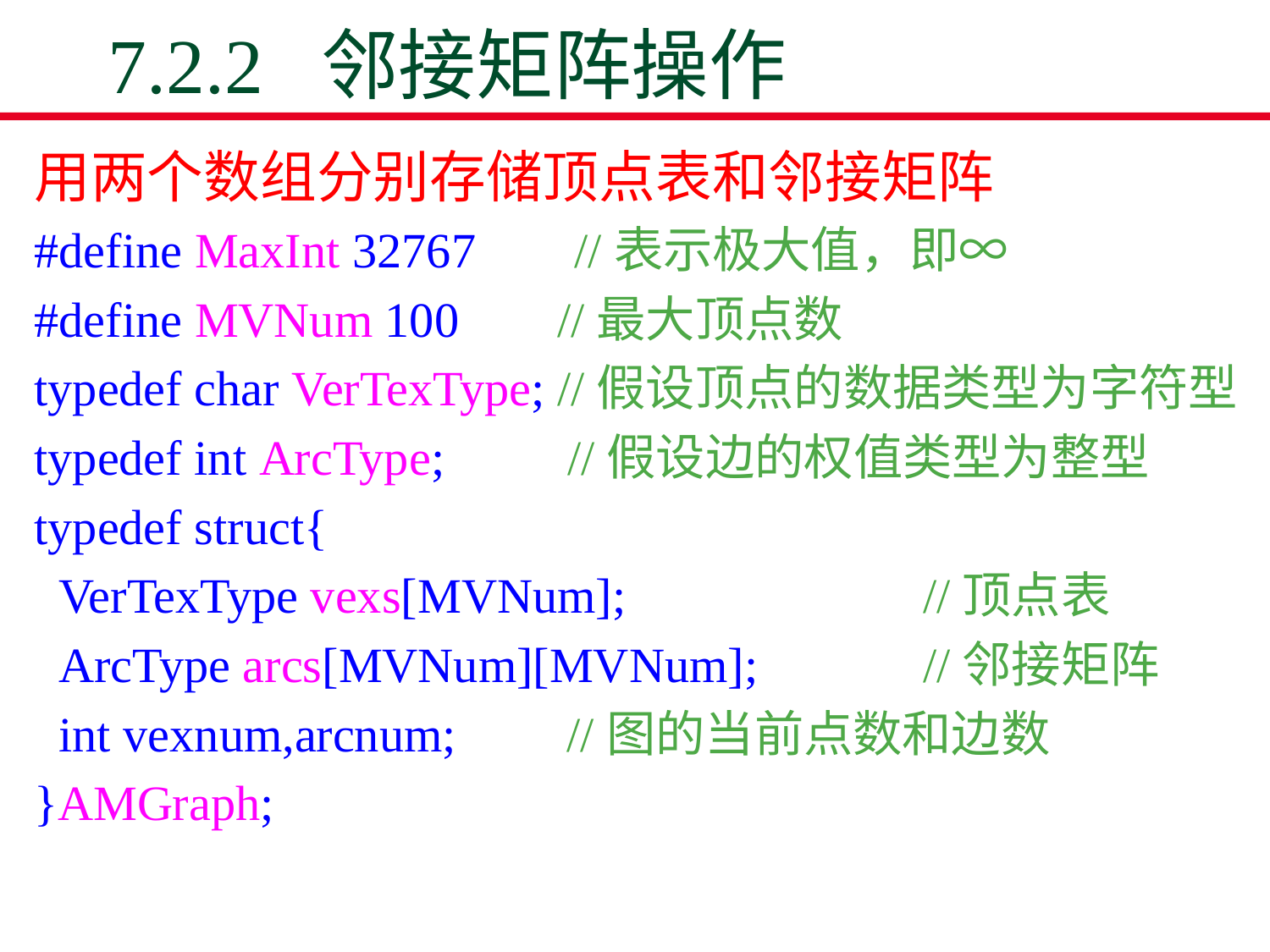

# 7.2.2  邻接矩阵操作
用两个数组分别存储顶点表和邻接矩阵
#define MaxInt 32767        //表示极大值，即∞
#define MVNum 100        //最大顶点数
typedef char VerTexType; //假设顶点的数据类型为字符型
typedef int ArcType;          //假设边的权值类型为整型
typedef struct{
  VerTexType vexs[MVNum];            		//顶点表
  ArcType arcs[MVNum][MVNum];      	//邻接矩阵
  int vexnum,arcnum;         //图的当前点数和边数
}AMGraph;